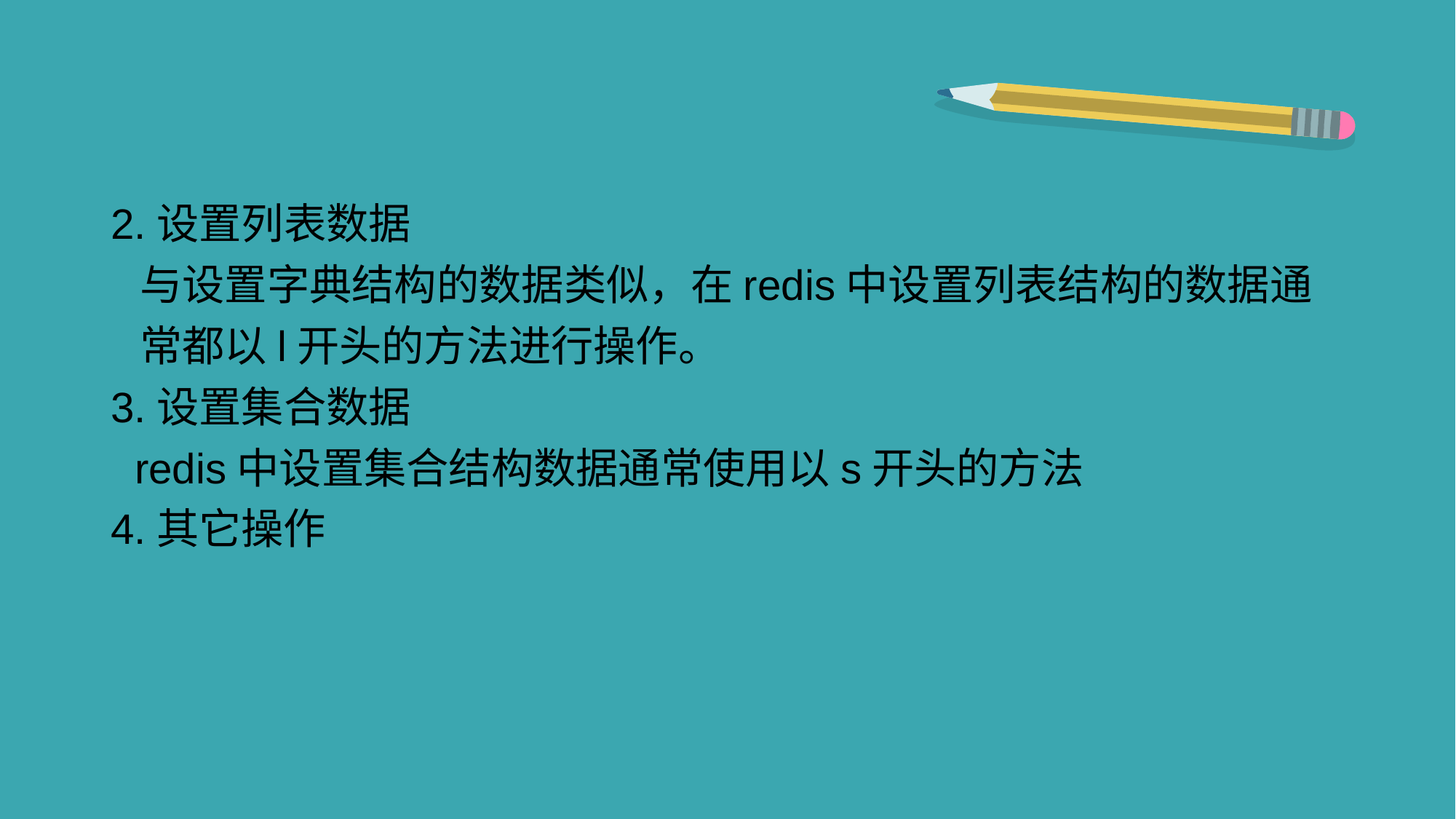

2.设置列表数据
  与设置字典结构的数据类似，在redis中设置列表结构的数据通
  常都以l开头的方法进行操作。
3.设置集合数据
  redis中设置集合结构数据通常使用以s开头的方法
4.其它操作